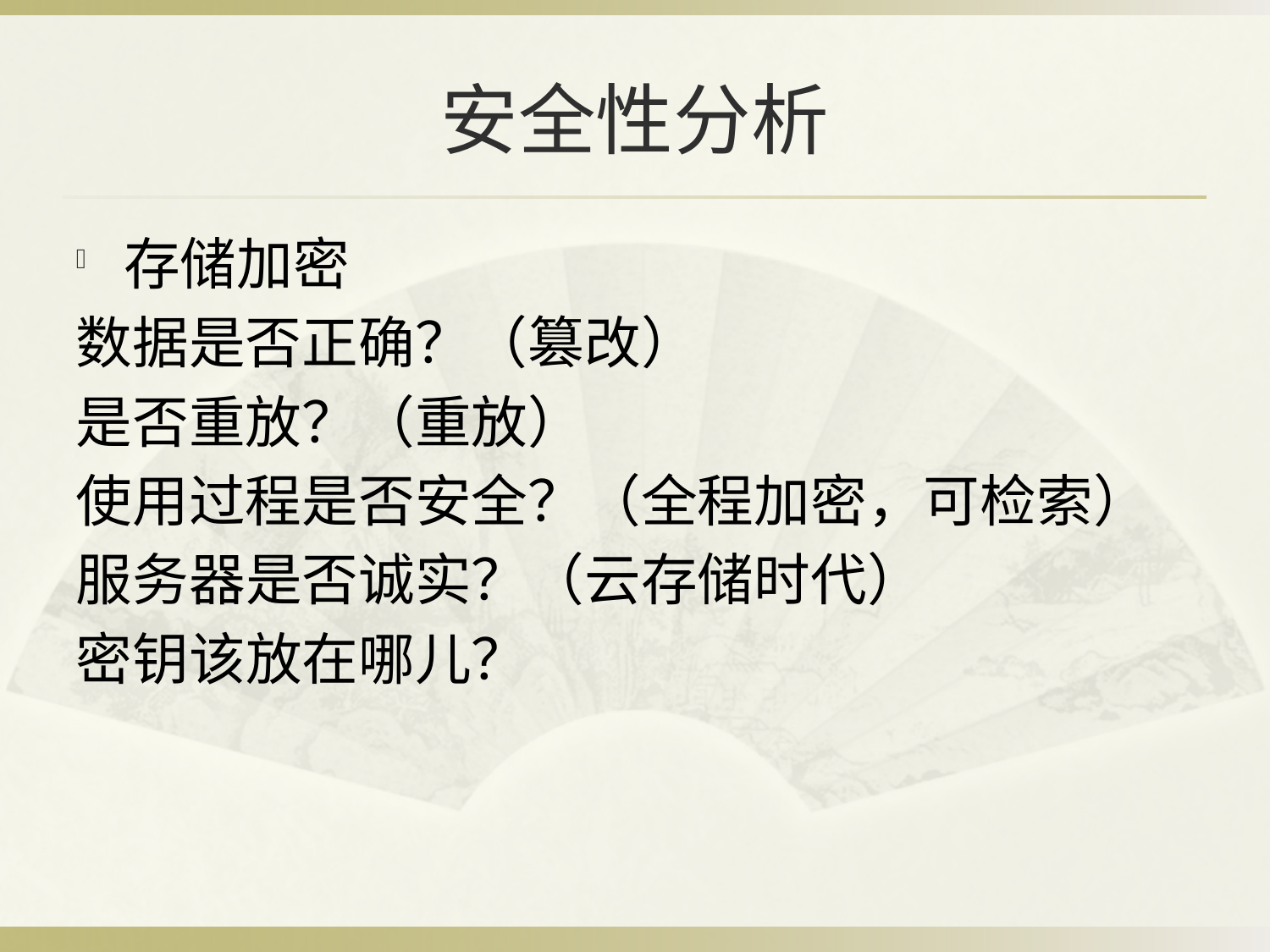

# 安全性分析
存储加密
数据是否正确？（篡改）
是否重放？（重放）
使用过程是否安全？（全程加密，可检索）
服务器是否诚实？（云存储时代）
密钥该放在哪儿？